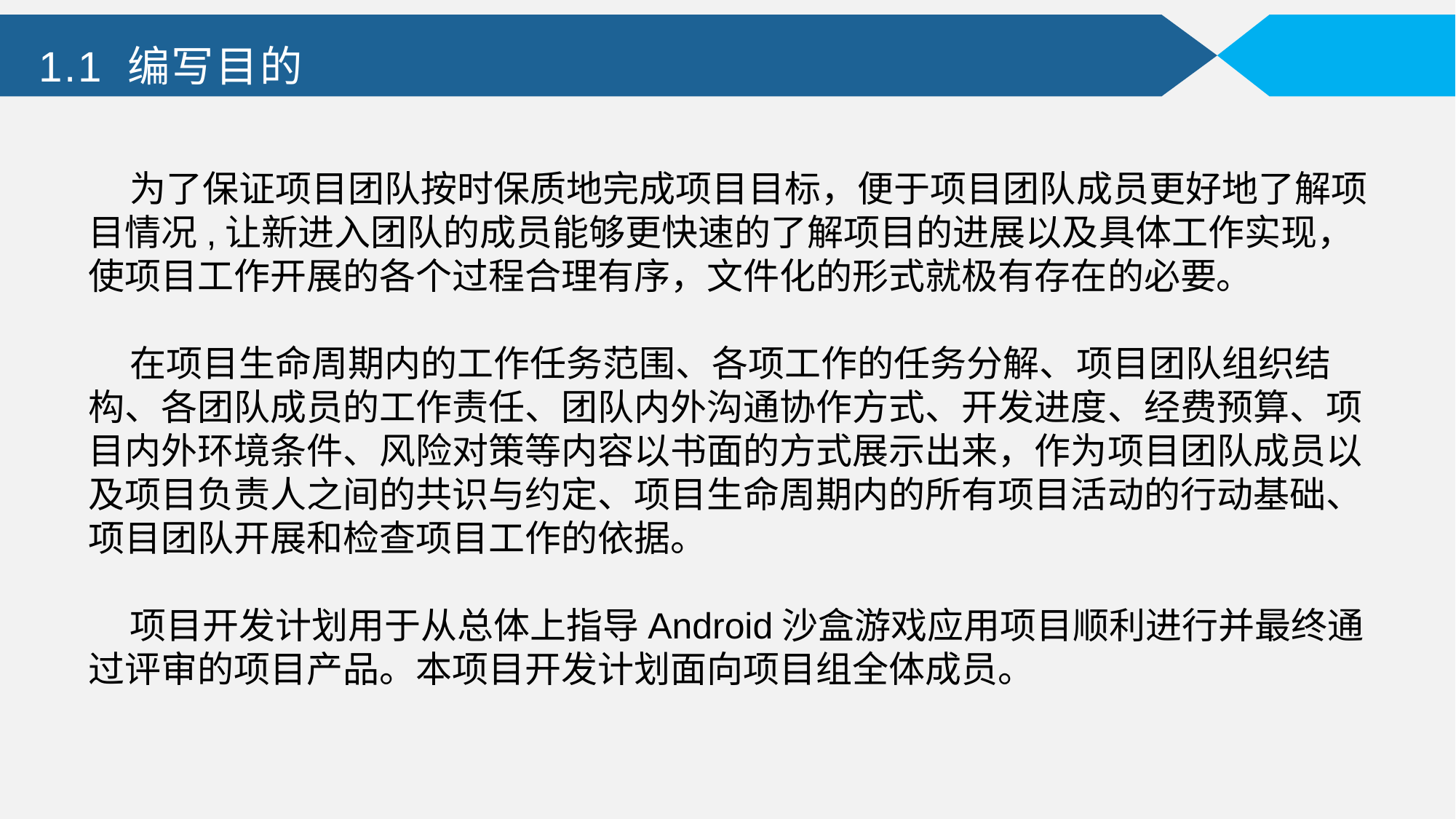

1.1 编写目的

    为了保证项目团队按时保质地完成项目目标，便于项目团队成员更好地了解项目情况,让新进入团队的成员能够更快速的了解项目的进展以及具体工作实现，使项目工作开展的各个过程合理有序，文件化的形式就极有存在的必要。

    在项目生命周期内的工作任务范围、各项工作的任务分解、项目团队组织结构、各团队成员的工作责任、团队内外沟通协作方式、开发进度、经费预算、项目内外环境条件、风险对策等内容以书面的方式展示出来，作为项目团队成员以及项目负责人之间的共识与约定、项目生命周期内的所有项目活动的行动基础、项目团队开展和检查项目工作的依据。

    项目开发计划用于从总体上指导Android沙盒游戏应用项目顺利进行并最终通过评审的项目产品。本项目开发计划面向项目组全体成员。